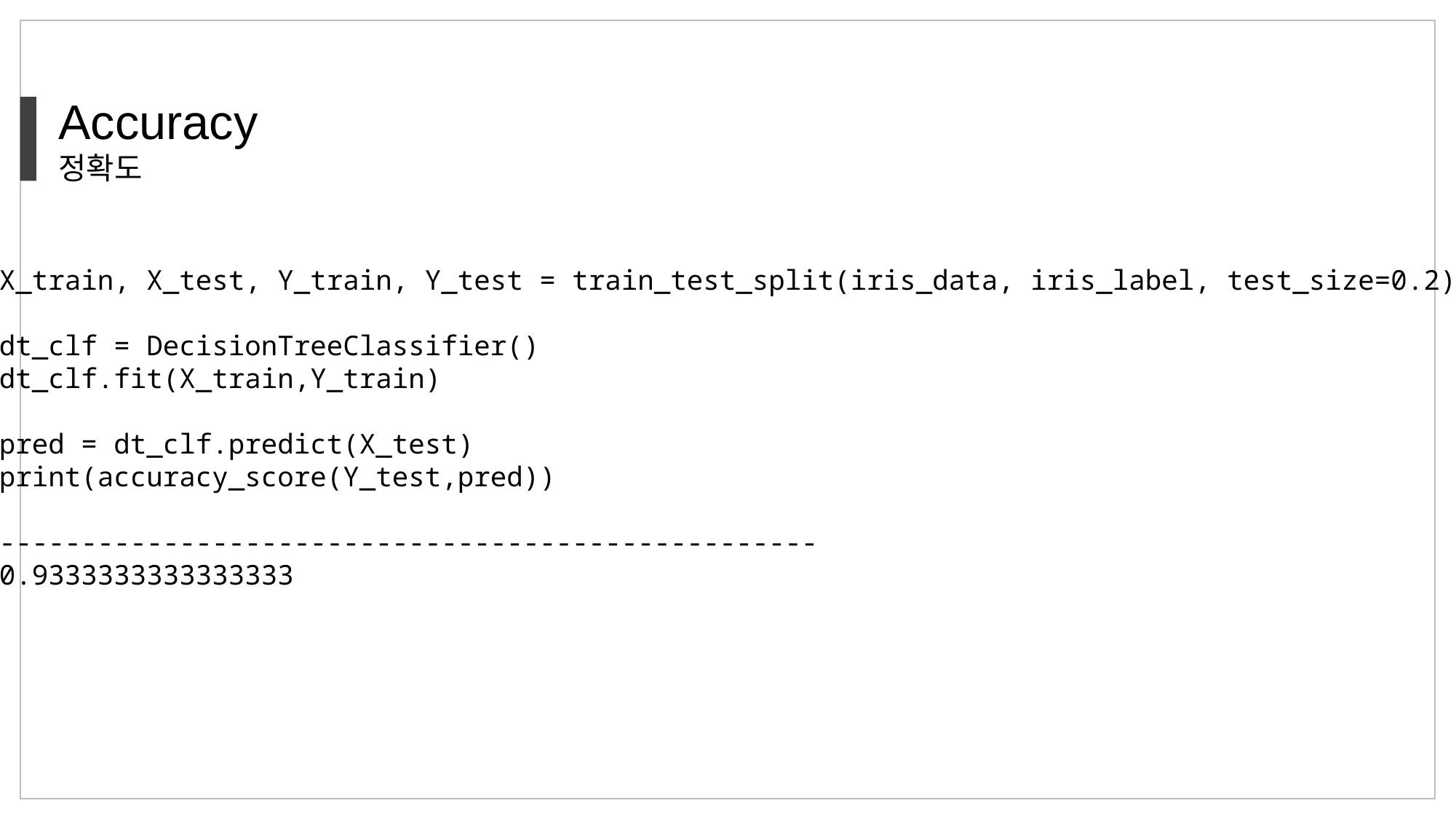

Accuracy
정확도

X_train, X_test, Y_train, Y_test = train_test_split(iris_data, iris_label, test_size=0.2)
dt_clf = DecisionTreeClassifier()
dt_clf.fit(X_train,Y_train)
pred = dt_clf.predict(X_test)
print(accuracy_score(Y_test,pred))

--------------------------------------------------
0.9333333333333333